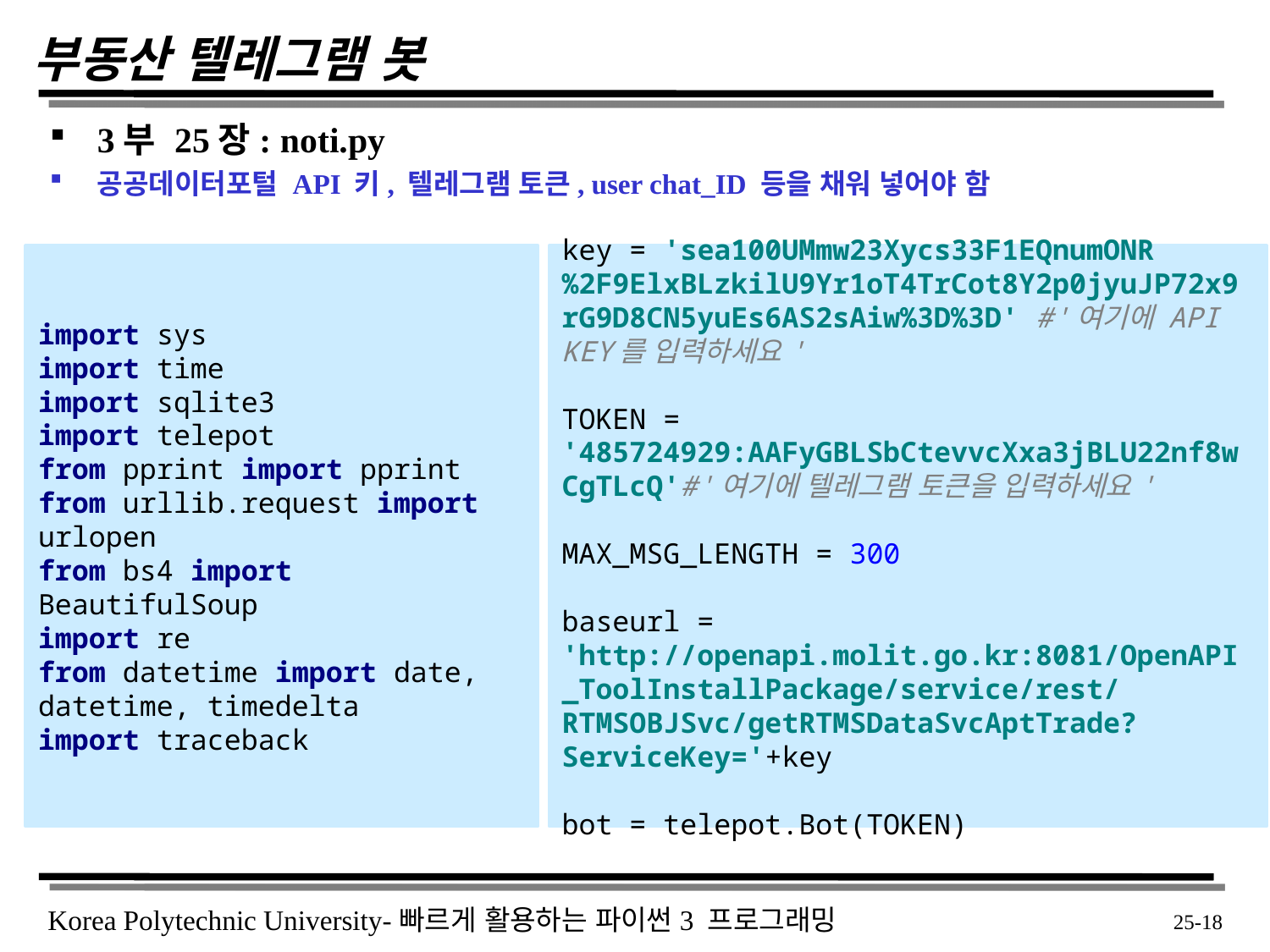

# 부동산 텔레그램 봇
3부 25장: noti.py
공공데이터포털 API 키, 텔레그램 토큰, user chat_ID 등을 채워 넣어야 함

import sys
import time
import sqlite3
import telepot
from pprint import pprint
from urllib.request import urlopen
from bs4 import BeautifulSoup
import re
from datetime import date, datetime, timedelta
import traceback
key = 'sea100UMmw23Xycs33F1EQnumONR%2F9ElxBLzkilU9Yr1oT4TrCot8Y2p0jyuJP72x9rG9D8CN5yuEs6AS2sAiw%3D%3D' #'여기에 API KEY를 입력하세요'
TOKEN = '485724929:AAFyGBLSbCtevvcXxa3jBLU22nf8wCgTLcQ'#'여기에 텔레그램 토큰을 입력하세요'
MAX_MSG_LENGTH = 300
baseurl = 'http://openapi.molit.go.kr:8081/OpenAPI_ToolInstallPackage/service/rest/RTMSOBJSvc/getRTMSDataSvcAptTrade?ServiceKey='+key
bot = telepot.Bot(TOKEN)
 25-18